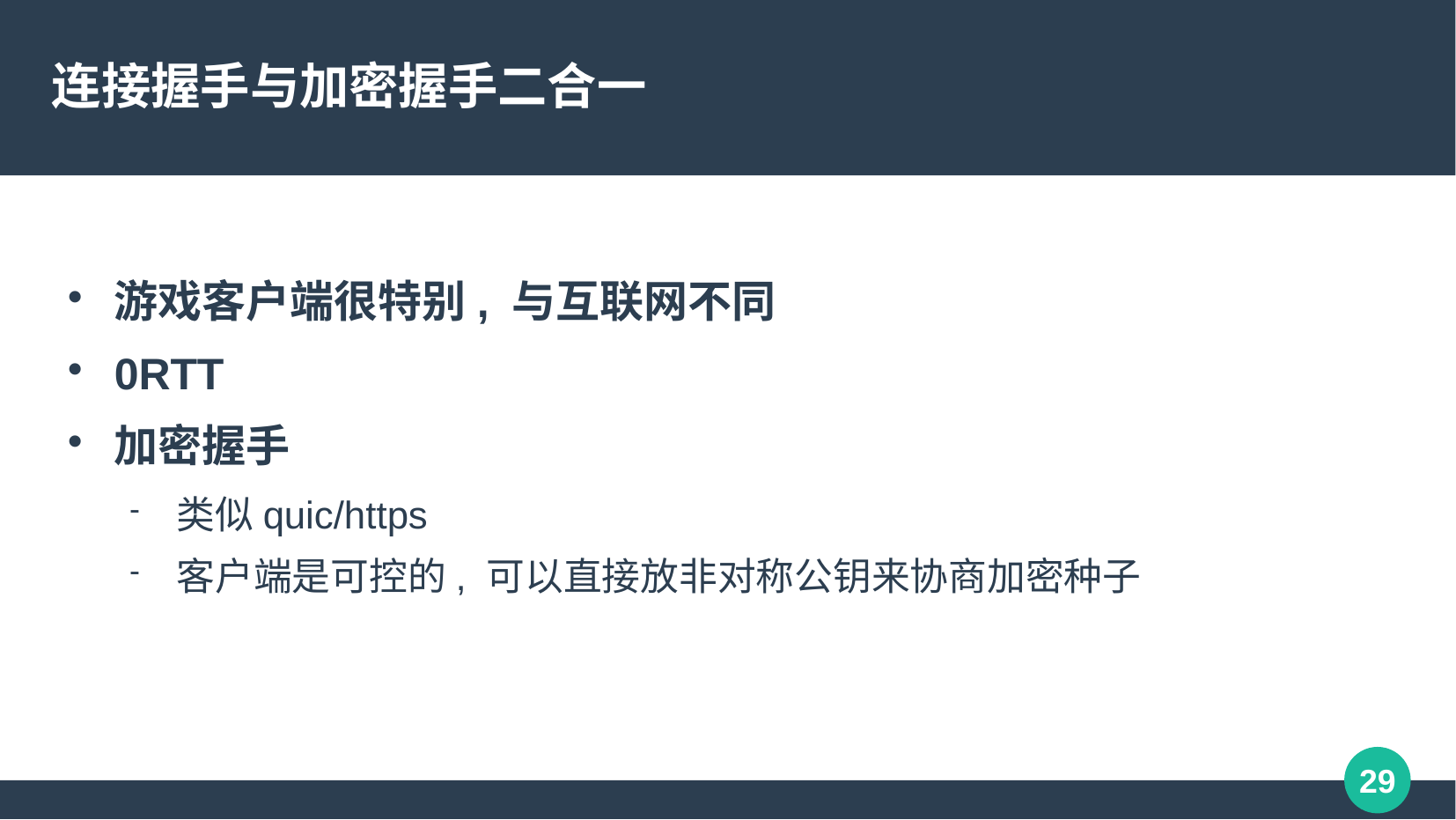

连接握手与加密握手二合一

游戏客户端很特别, 与互联网不同
0RTT
加密握手
类似quic/https
客户端是可控的, 可以直接放非对称公钥来协商加密种子